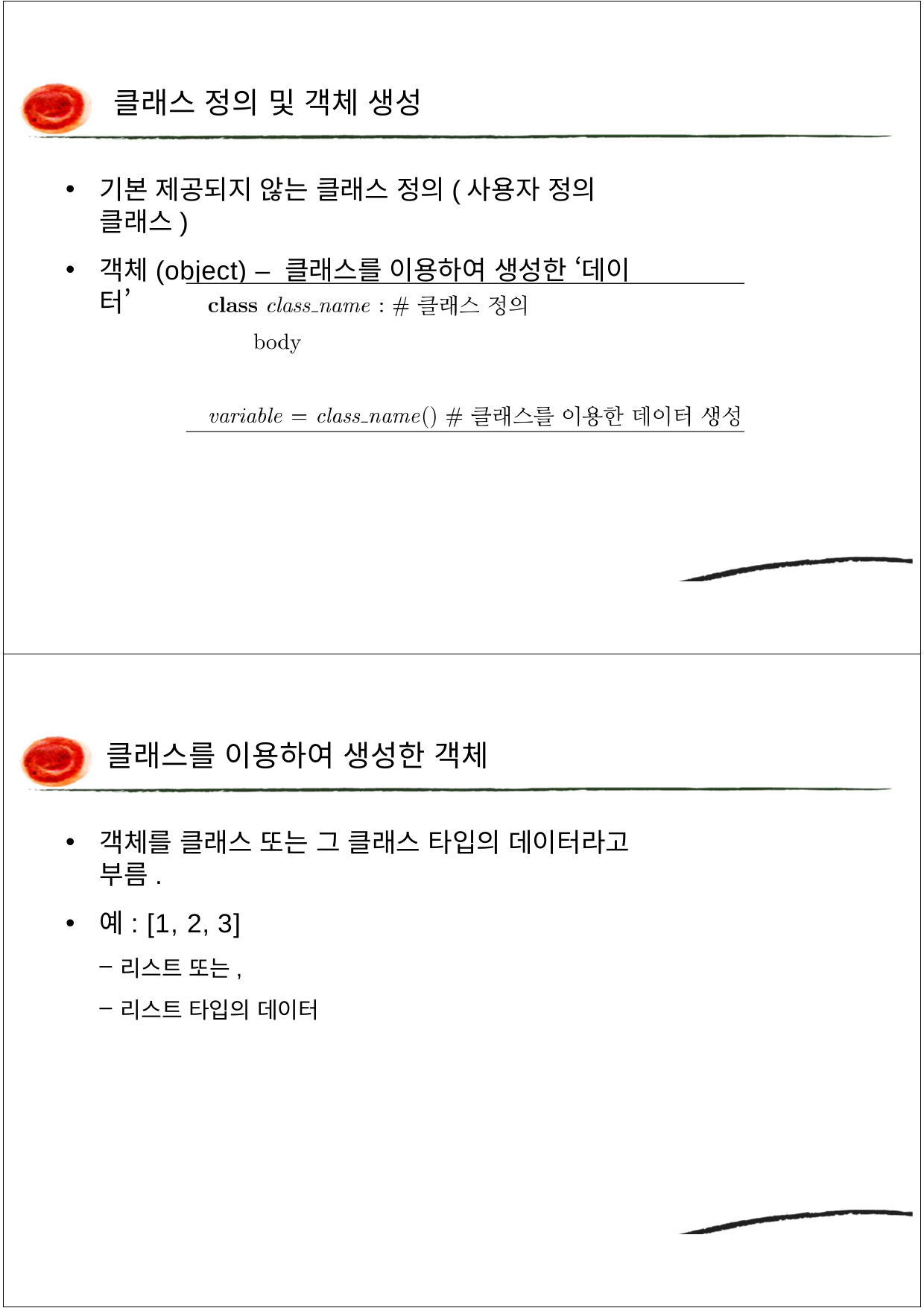

클래스 정의 및 객체 생성

기본 제공되지 않는 클래스 정의(사용자 정의 클래스)
객체(object) – 클래스를 이용하여 생성한 ‘데이터’

클래스를 이용하여 생성한 객체

객체를 클래스 또는 그 클래스 타입의 데이터라고 부름.
예: [1, 2, 3]
리스트 또는,
리스트 타입의 데이터